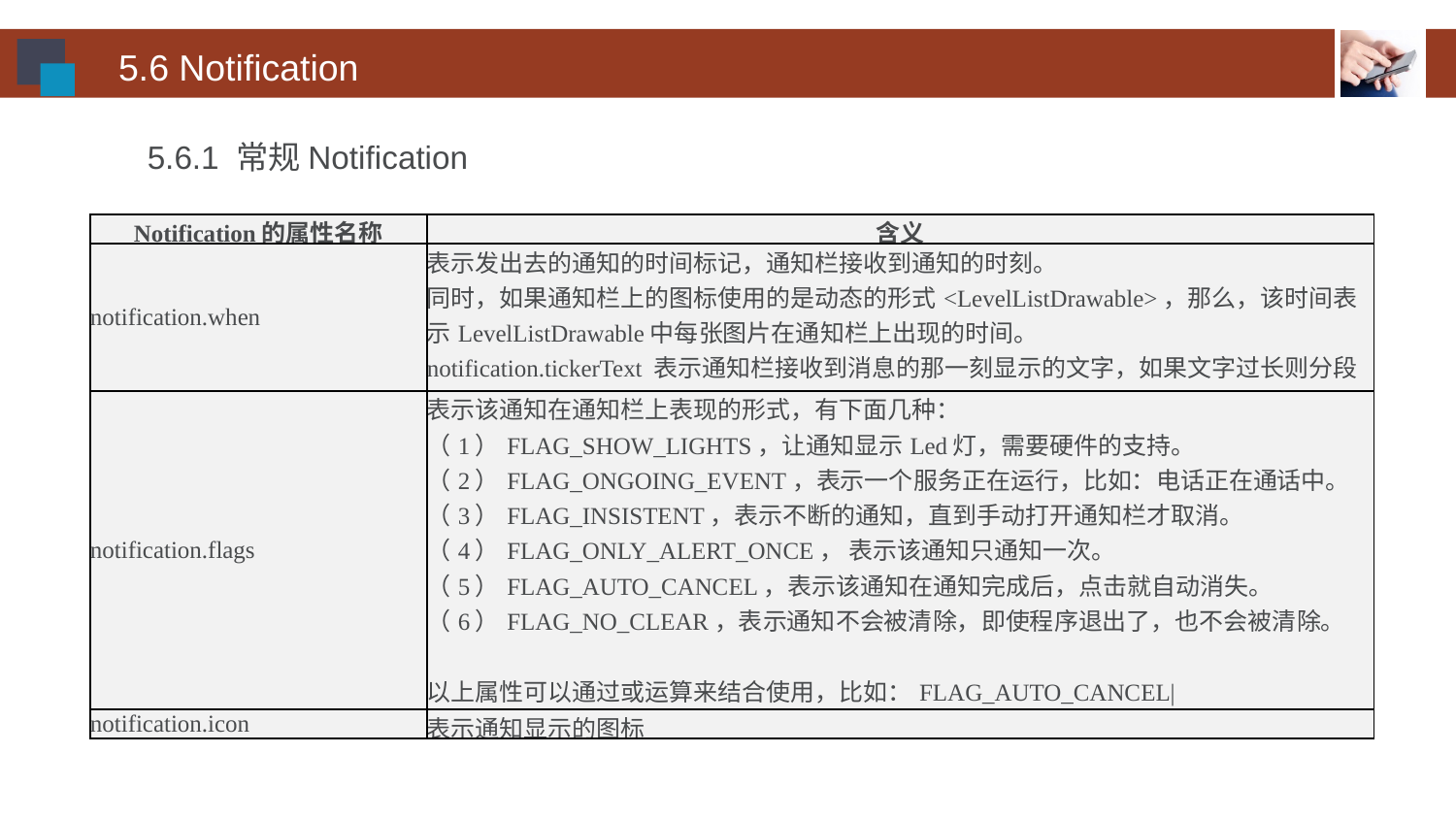

5.6 Notification

5.6.1 常规Notification

| Notification的属性名称 | 含义 |
| --- | --- |
| notification.when | 表示发出去的通知的时间标记，通知栏接收到通知的时刻。 同时，如果通知栏上的图标使用的是动态的形式<LevelListDrawable>，那么，该时间表示LevelListDrawable中每张图片在通知栏上出现的时间。 notification.tickerText 表示通知栏接收到消息的那一刻显示的文字，如果文字过长则分段显示。 |
| notification.flags | 表示该通知在通知栏上表现的形式，有下面几种： （1）FLAG\_SHOW\_LIGHTS，让通知显示Led灯，需要硬件的支持。 （2）FLAG\_ONGOING\_EVENT，表示一个服务正在运行，比如：电话正在通话中。 （3）FLAG\_INSISTENT，表示不断的通知，直到手动打开通知栏才取消。 （4）FLAG\_ONLY\_ALERT\_ONCE， 表示该通知只通知一次。 （5）FLAG\_AUTO\_CANCEL，表示该通知在通知完成后，点击就自动消失。 （6）FLAG\_NO\_CLEAR，表示通知不会被清除，即使程序退出了，也不会被清除。 以上属性可以通过或运算来结合使用，比如：FLAG\_AUTO\_CANCEL| FLAG\_ONLY\_ALERT\_ONCE 。 |
| notification.icon | 表示通知显示的图标 |